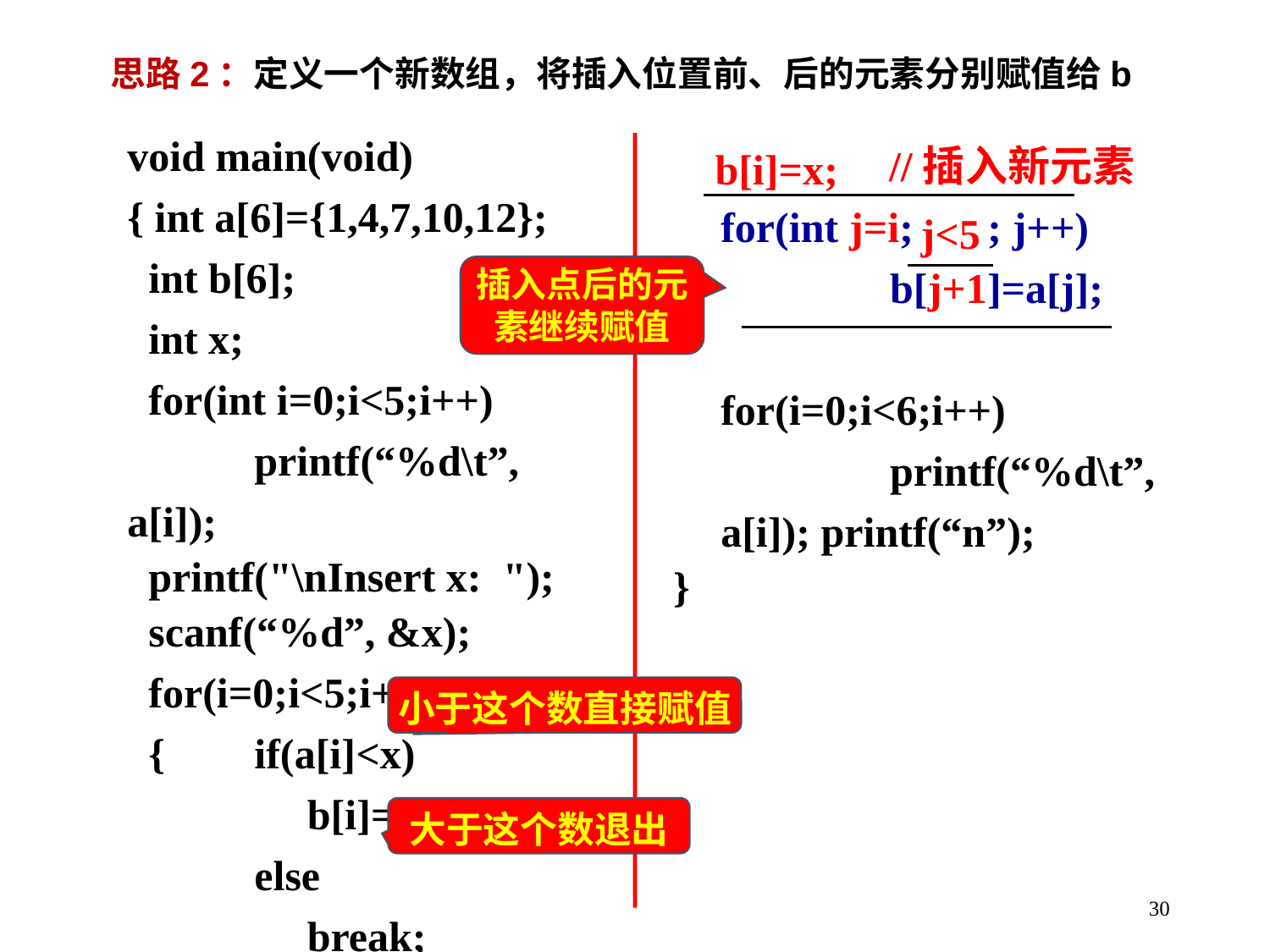

思路2：定义一个新数组，将插入位置前、后的元素分别赋值给b
void main(void)
{ int a[6]={1,4,7,10,12};
  int b[6];
  int x;
  for(int i=0;i<5;i++)
	printf(“%d\t”, a[i]);
  printf("\nInsert x:  ");
  scanf(“%d”, &x);
  for(i=0;i<5;i++)
  {	if(a[i]<x)
	     b[i]=a[i];
	else
	     break;
}
b[i]=x;
//插入新元素

for(int j=i;       ; j++)
	    b[j+1]=a[j];

for(i=0;i<6;i++)
	    printf(“%d\t”, a[i]); printf(“n”);
}

j<5
插入点后的元素继续赋值
小于这个数直接赋值
大于这个数退出
30